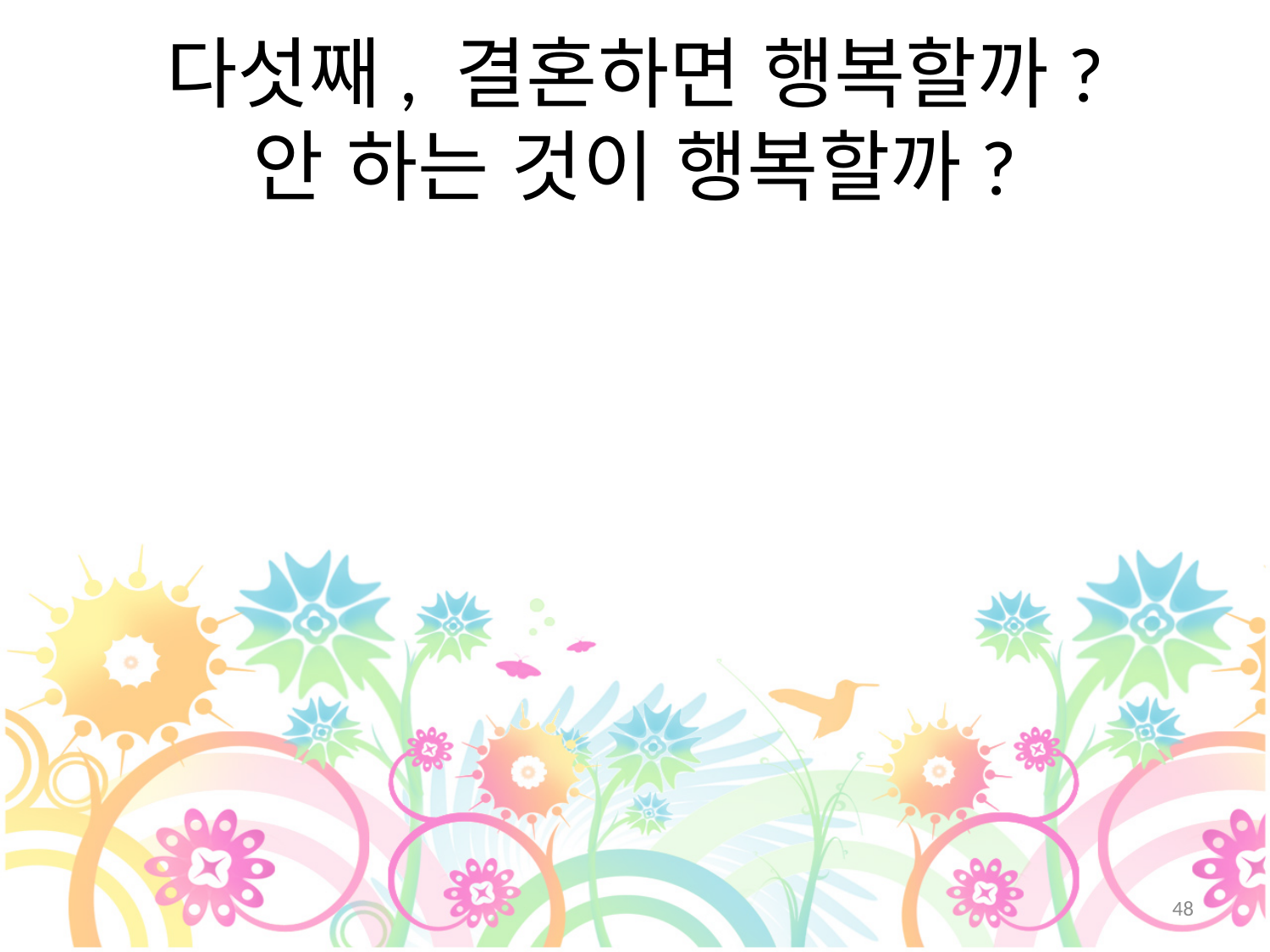

# 다섯째, 결혼하면 행복할까? 안 하는 것이 행복할까?

48